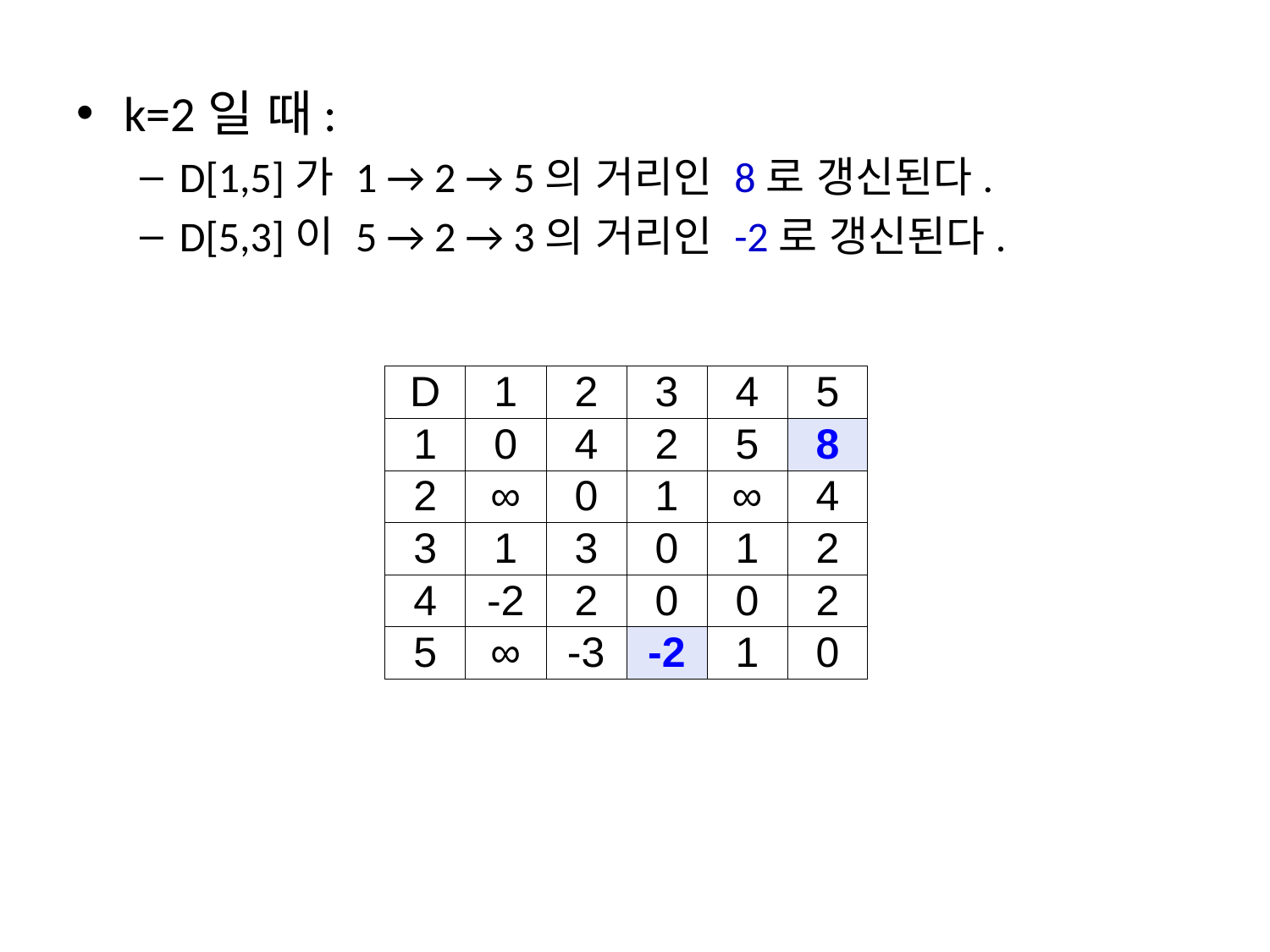

k=2일 때:
D[1,5]가 1 → 2 → 5의 거리인 8로 갱신된다.
D[5,3]이 5 → 2 → 3의 거리인 -2로 갱신된다.

| D | 1 | 2 | 3 | 4 | 5 |
| --- | --- | --- | --- | --- | --- |
| 1 | 0 | 4 | 2 | 5 | 8 |
| 2 | ∞ | 0 | 1 | ∞ | 4 |
| 3 | 1 | 3 | 0 | 1 | 2 |
| 4 | -2 | 2 | 0 | 0 | 2 |
| 5 | ∞ | -3 | -2 | 1 | 0 |